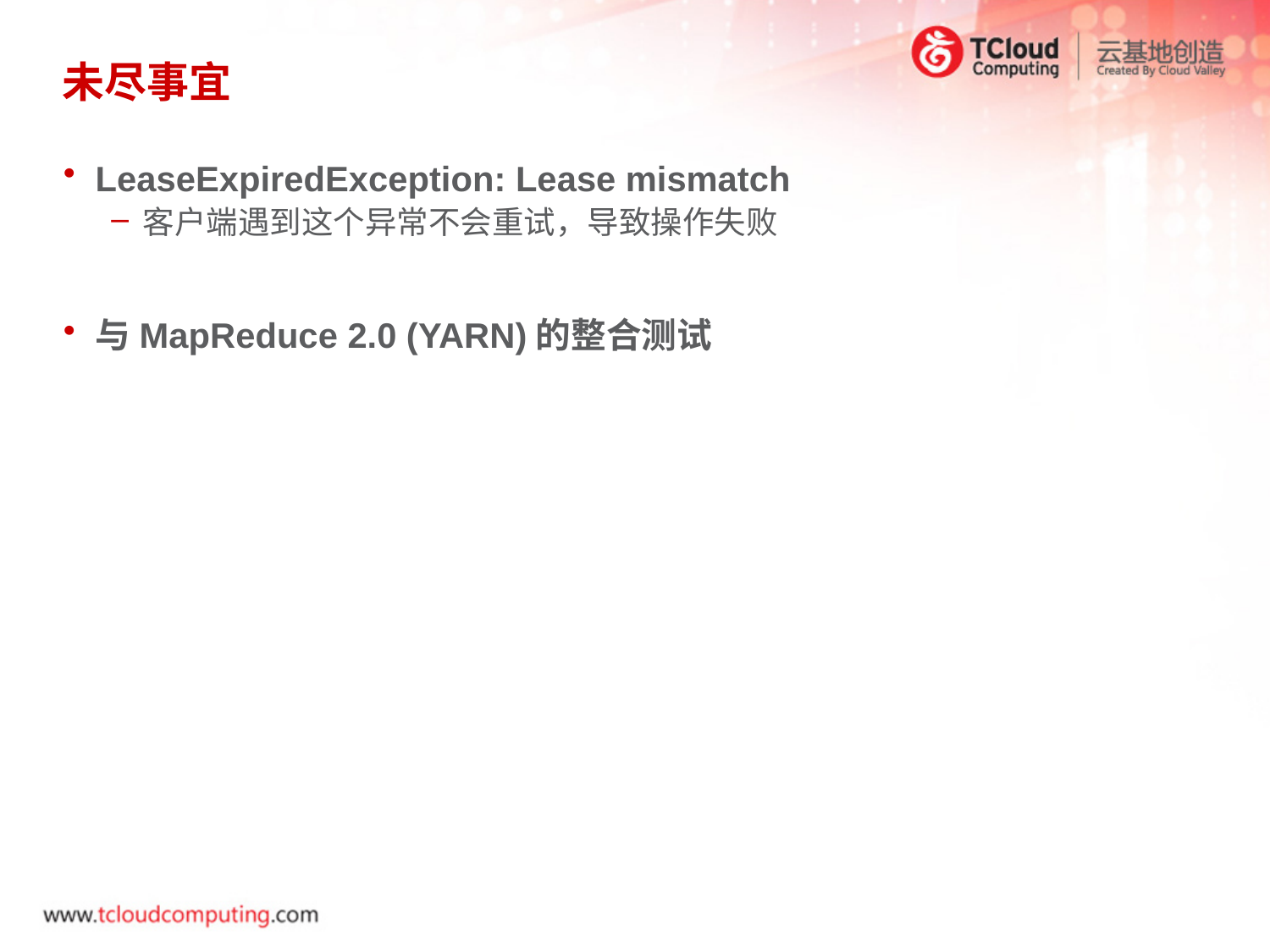

# 未尽事宜
LeaseExpiredException: Lease mismatch
客户端遇到这个异常不会重试，导致操作失败

与MapReduce 2.0 (YARN)的整合测试